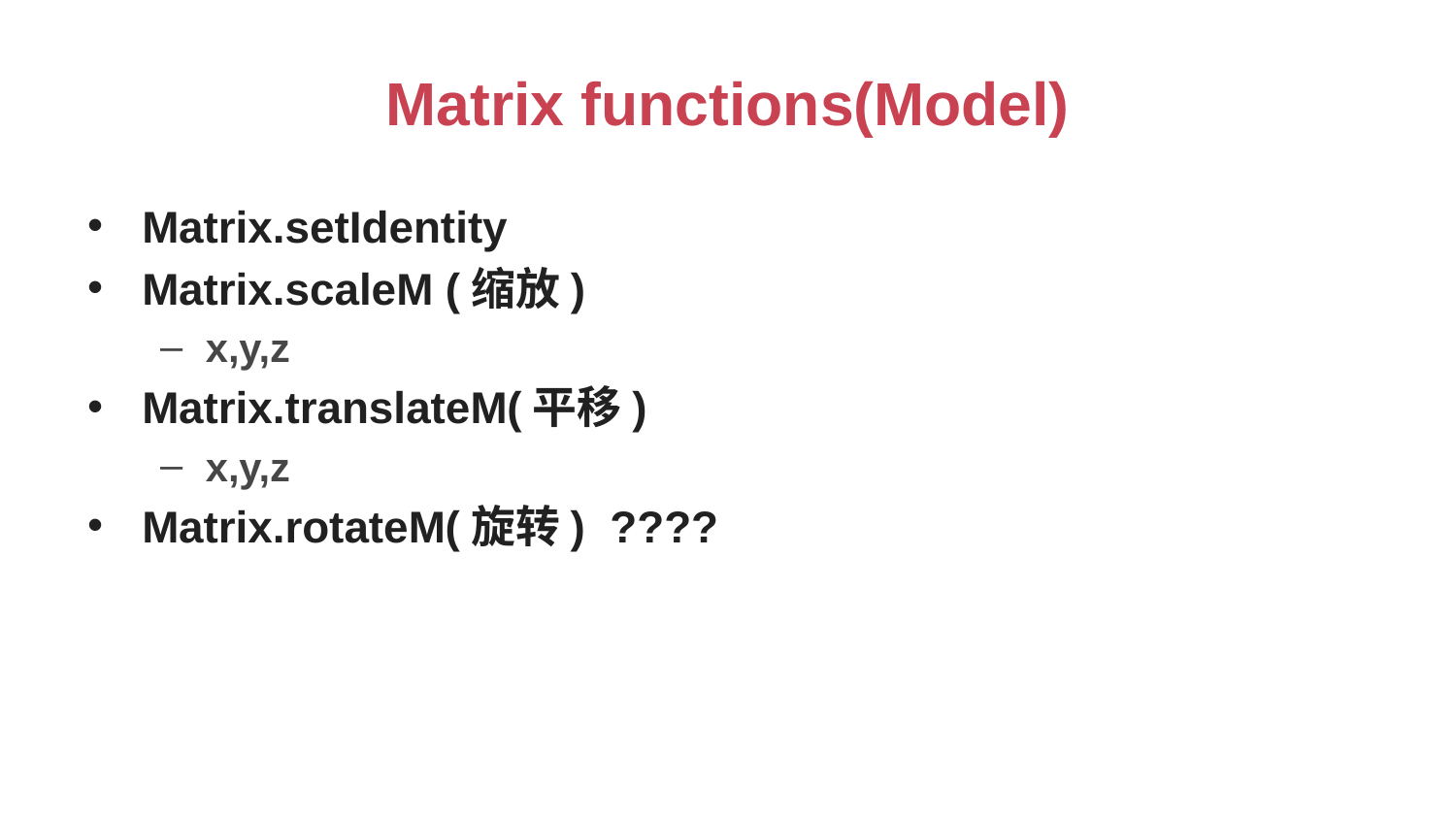

# Matrix functions(Model)
Matrix.setIdentity
Matrix.scaleM (缩放)
x,y,z
Matrix.translateM(平移)
x,y,z
Matrix.rotateM(旋转)  ????